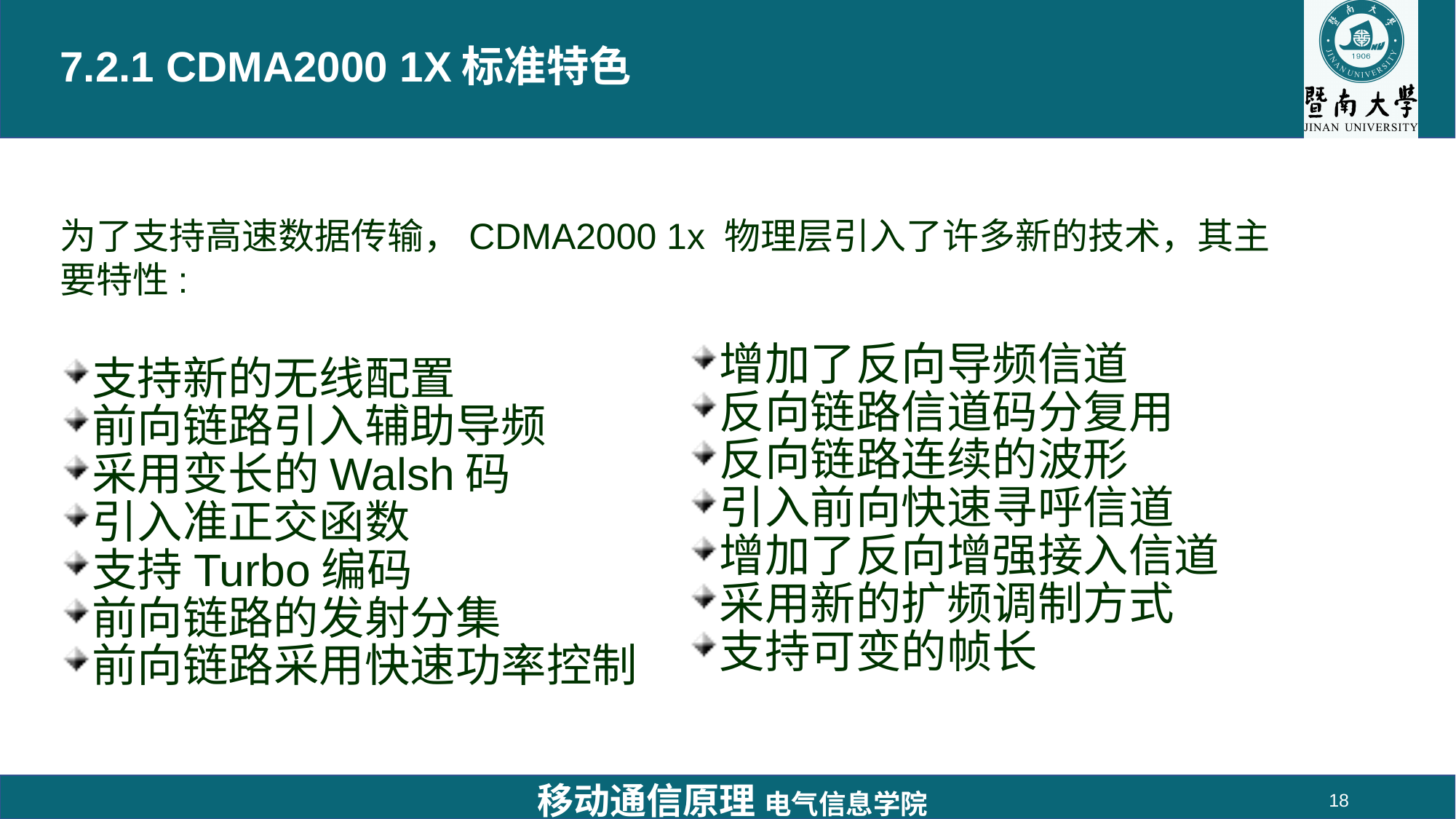

# 7.2.1 CDMA2000 1X标准特色
为了支持高速数据传输，CDMA2000 1x 物理层引入了许多新的技术，其主要特性:

支持新的无线配置
前向链路引入辅助导频
采用变长的Walsh码
引入准正交函数
支持Turbo编码
前向链路的发射分集
前向链路采用快速功率控制
增加了反向导频信道
反向链路信道码分复用
反向链路连续的波形
引入前向快速寻呼信道
增加了反向增强接入信道
采用新的扩频调制方式
支持可变的帧长
移动通信原理 电气信息学院
18